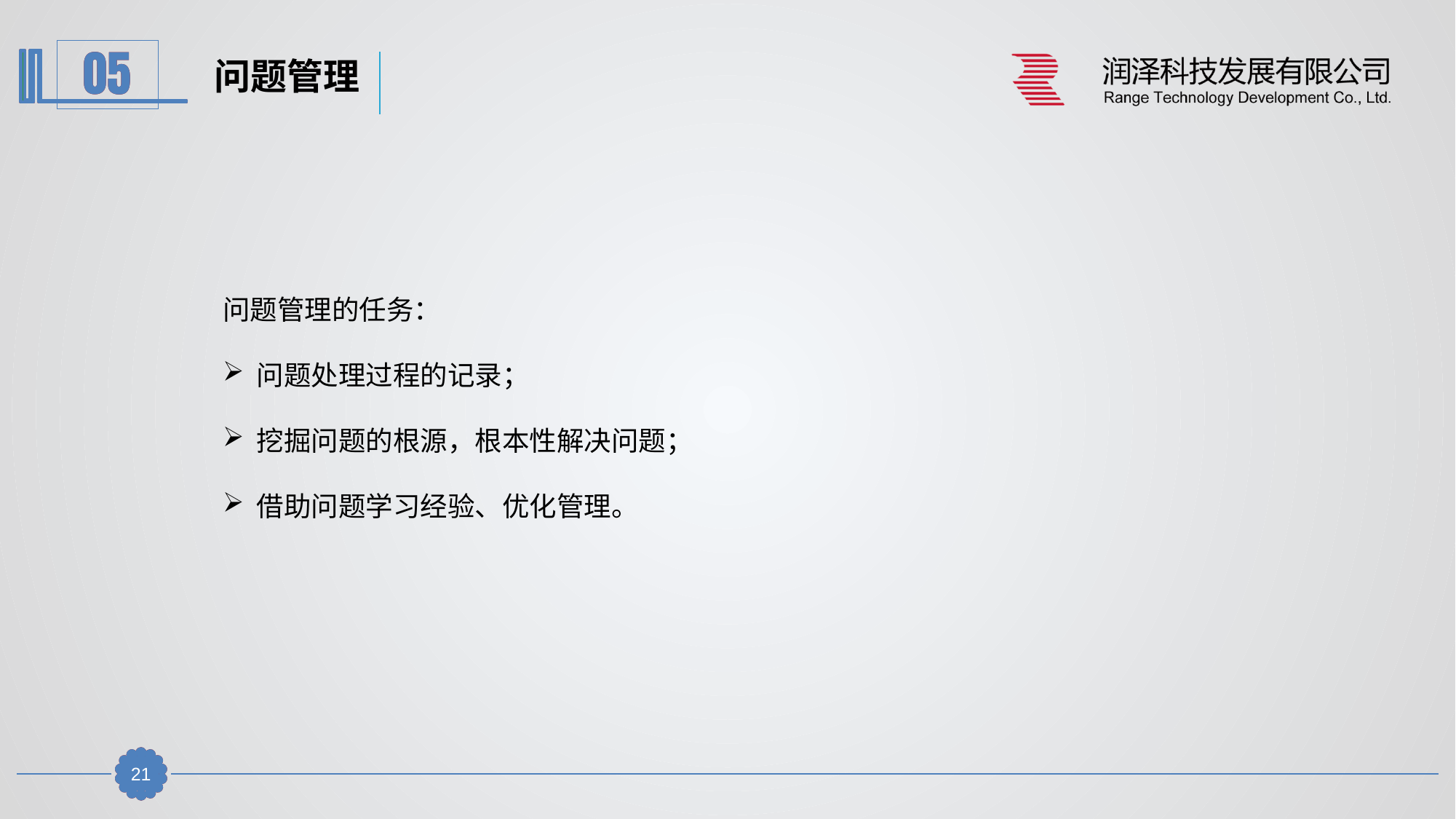

问题管理
问题管理的任务：
问题处理过程的记录；
挖掘问题的根源，根本性解决问题；
借助问题学习经验、优化管理。
21